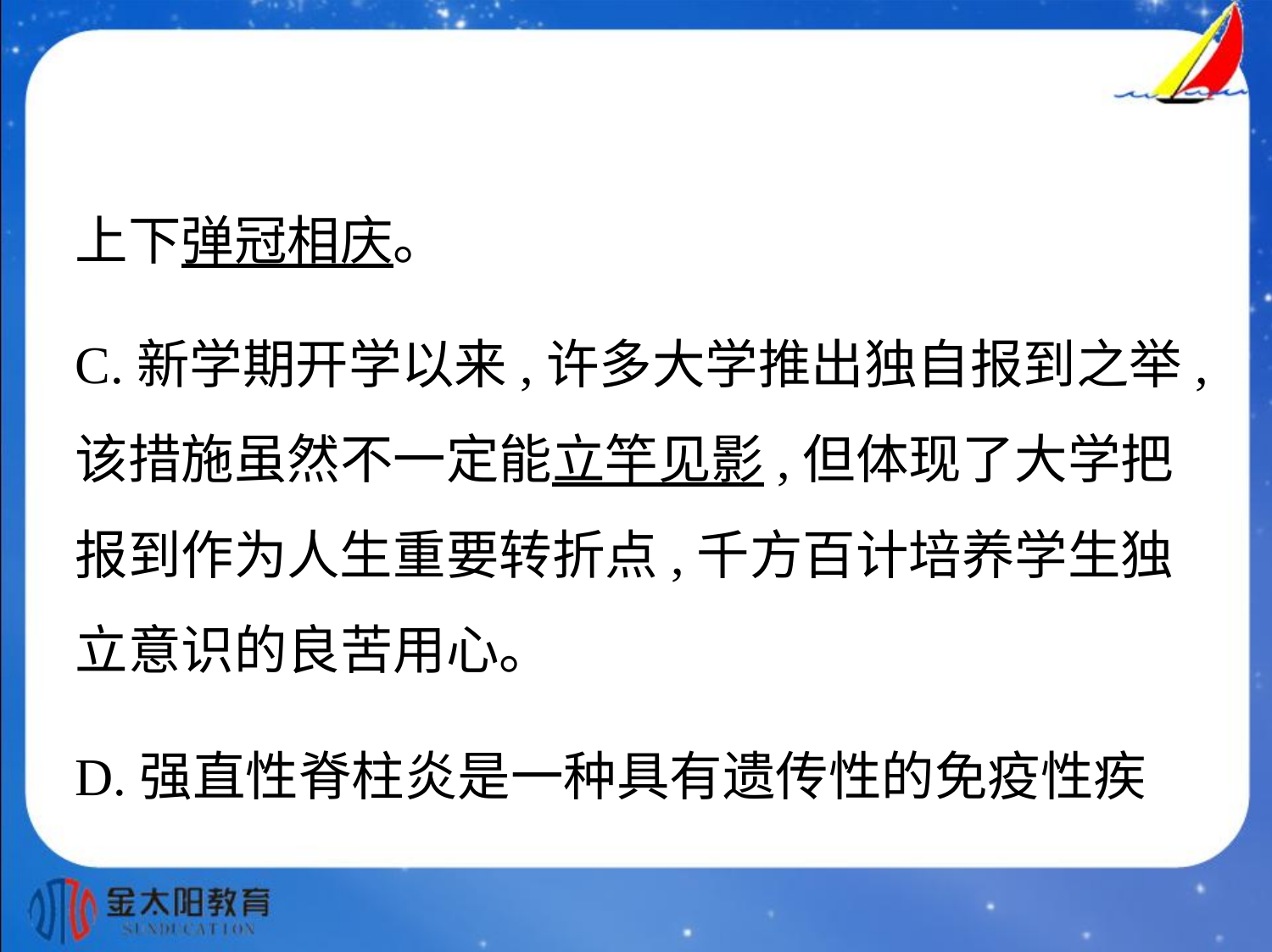

上下弹冠相庆。
C.新学期开学以来,许多大学推出独自报到之举,
该措施虽然不一定能立竿见影,但体现了大学把
报到作为人生重要转折点,千方百计培养学生独
立意识的良苦用心。
D.强直性脊柱炎是一种具有遗传性的免疫性疾